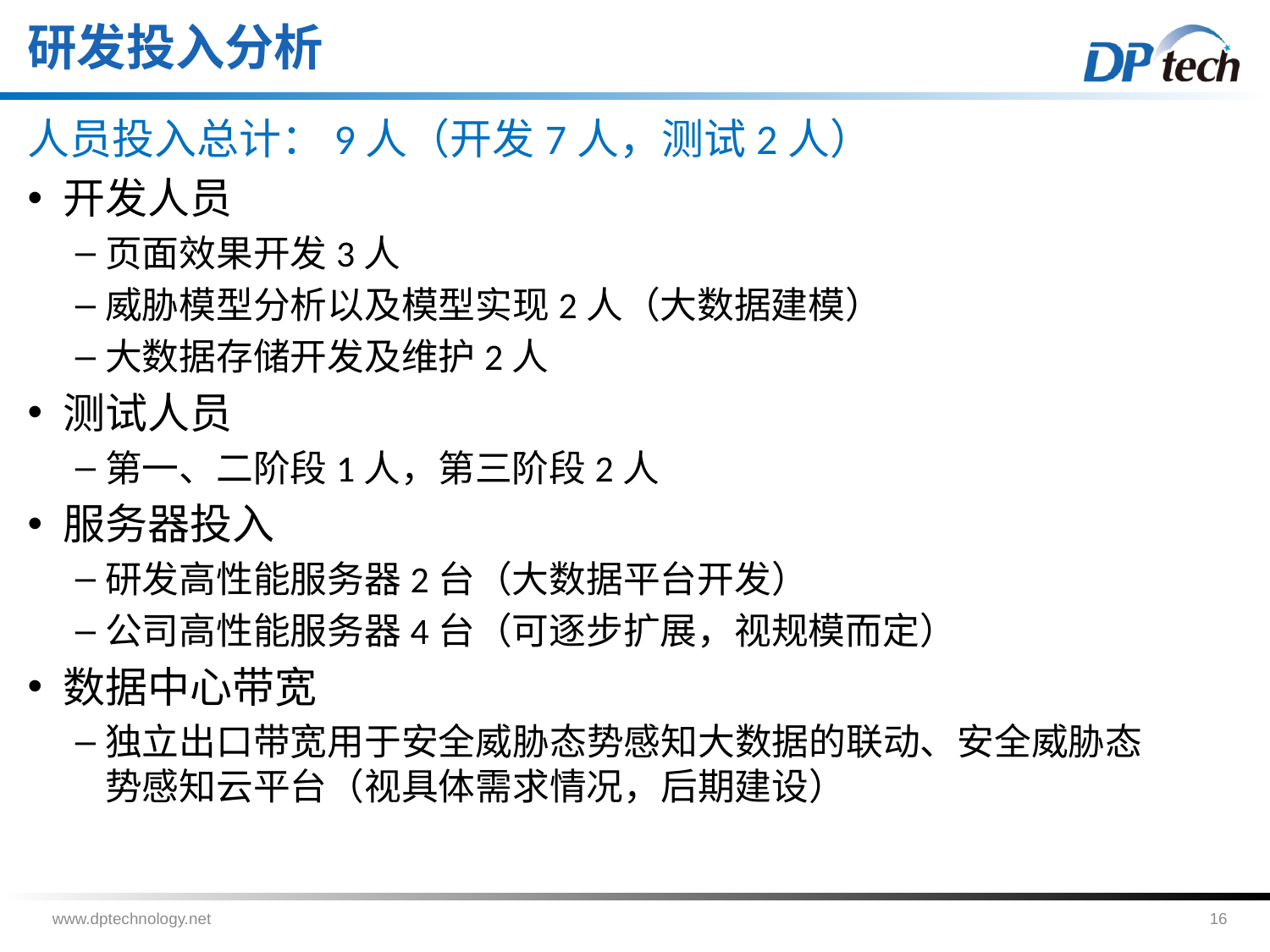

研发投入分析
人员投入总计：9人（开发7人，测试2人）
开发人员
页面效果开发3人
威胁模型分析以及模型实现2人（大数据建模）
大数据存储开发及维护2人
测试人员
第一、二阶段1人，第三阶段2人
服务器投入
研发高性能服务器2台（大数据平台开发）
公司高性能服务器4台（可逐步扩展，视规模而定）
数据中心带宽
独立出口带宽用于安全威胁态势感知大数据的联动、安全威胁态势感知云平台（视具体需求情况，后期建设）
www.dptechnology.net
16